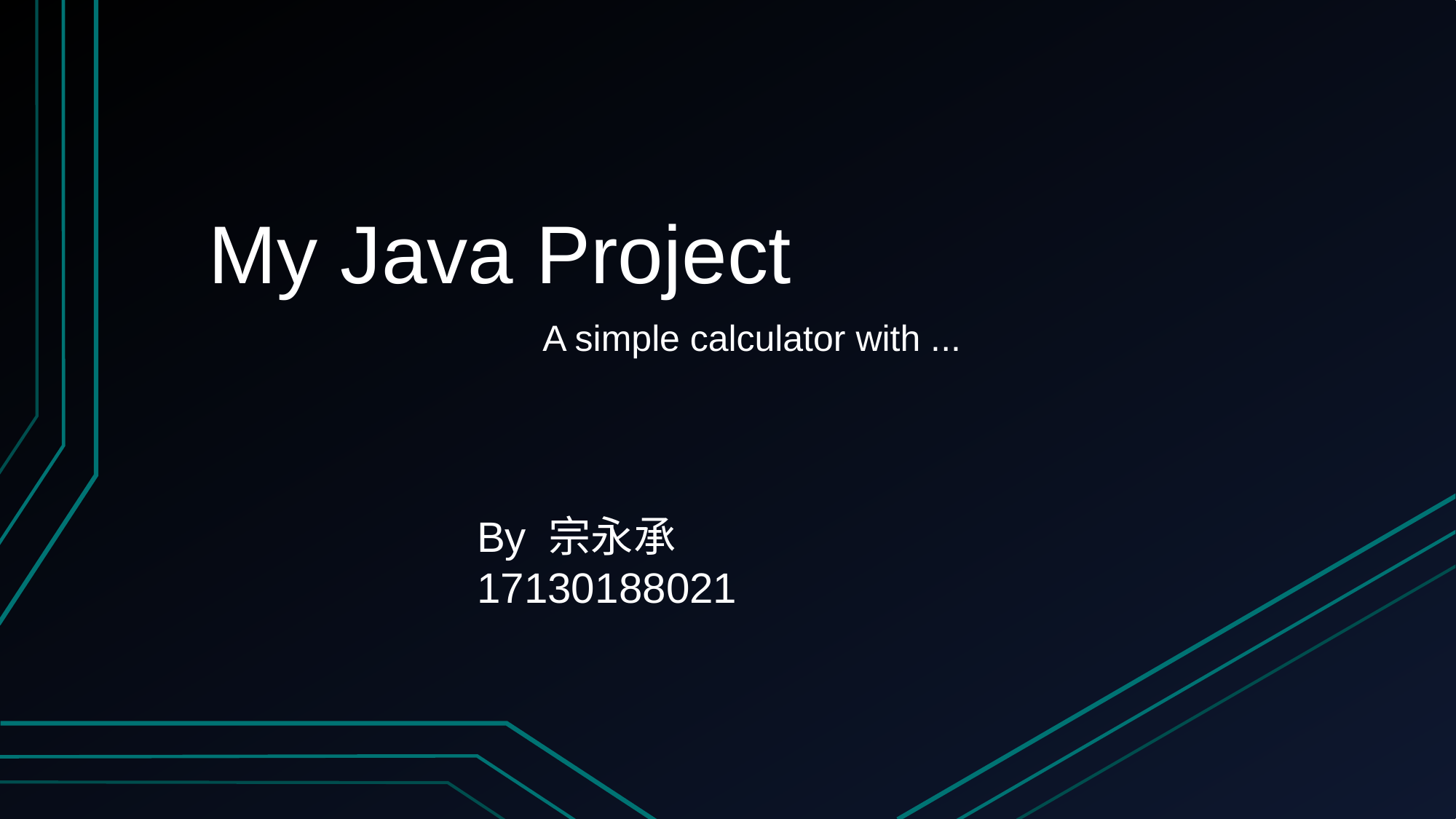

# My Java Project
A simple calculator with ...
By 宗永承 17130188021